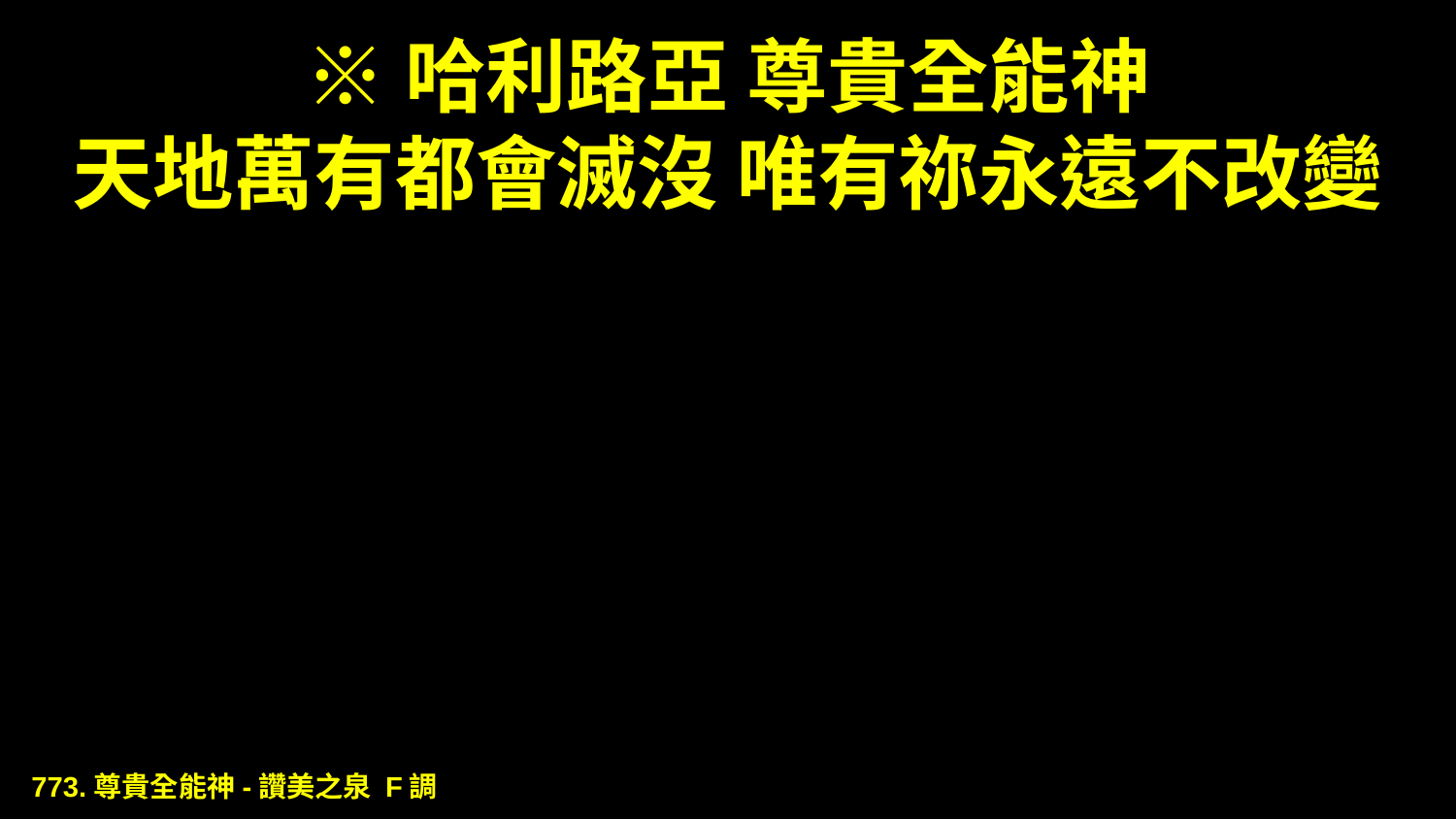

# ※哈利路亞 尊貴全能神 天地萬有都會滅沒 唯有祢永遠不改變
773.尊貴全能神-讚美之泉 F調